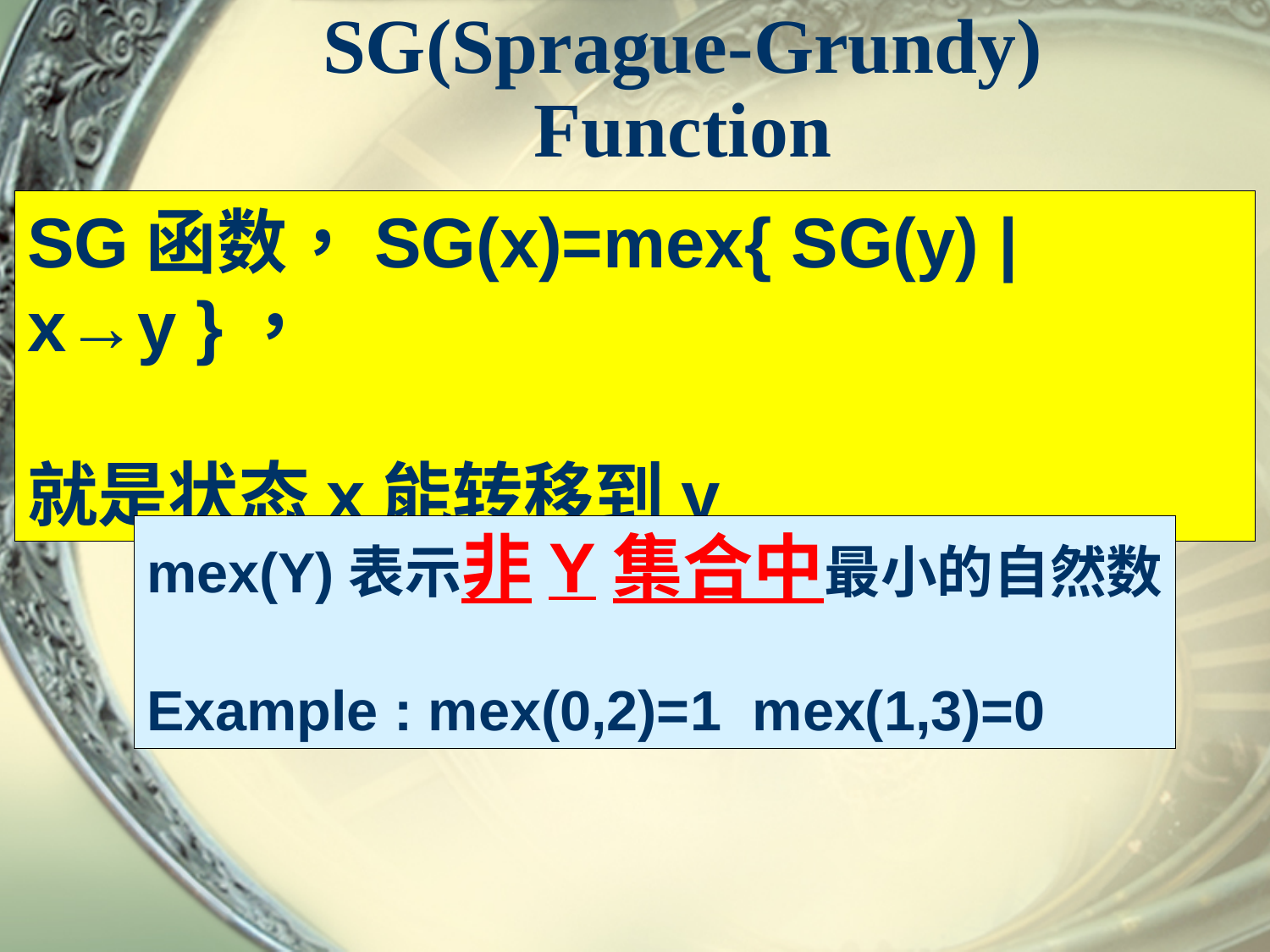

# SG(Sprague-Grundy) Function
SG函数，SG(x)=mex{ SG(y) | x→y }，

就是状态x能转移到y
mex(Y)表示非Y集合中最小的自然数

Example : mex(0,2)=1  mex(1,3)=0